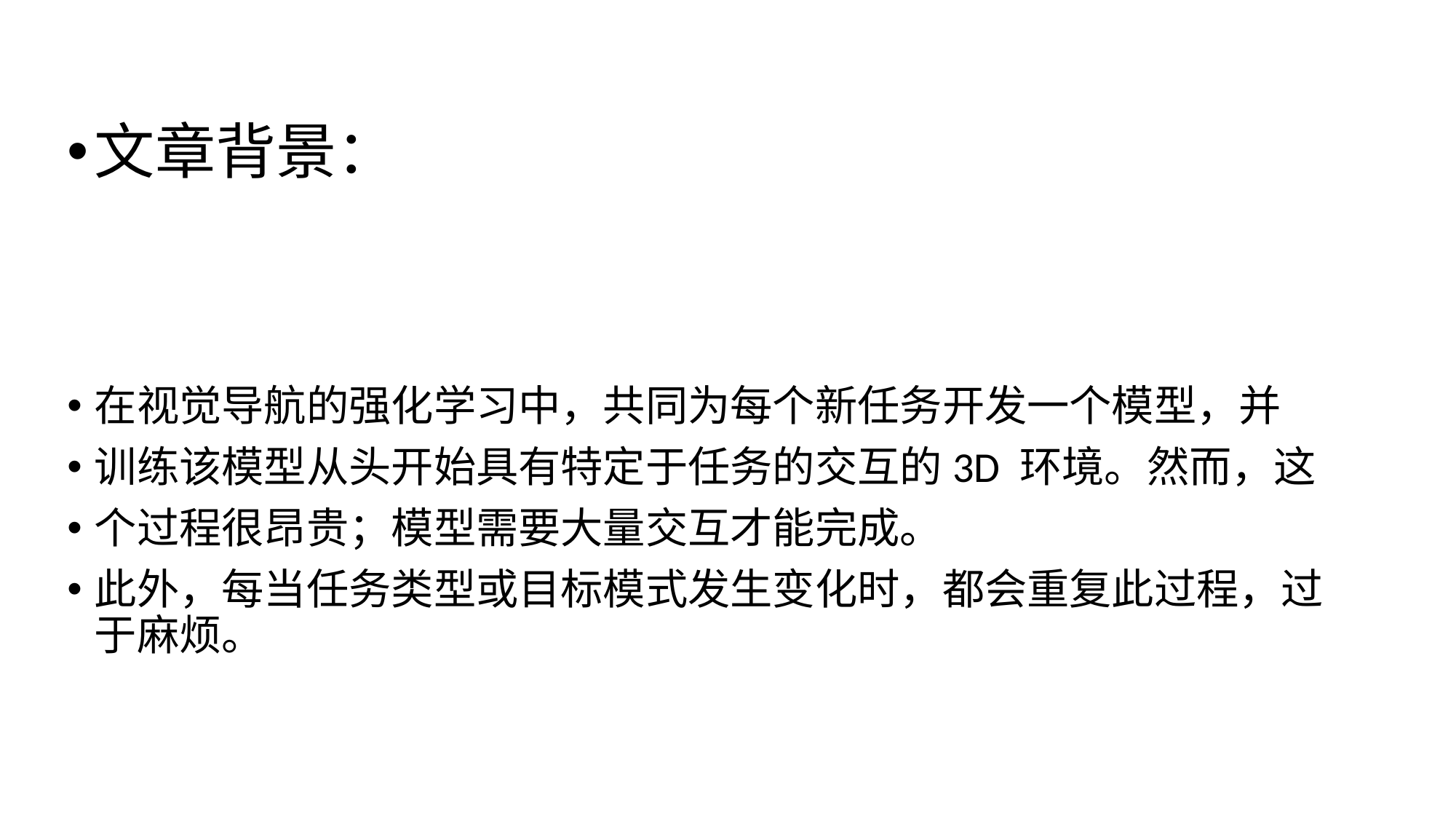

文章背景：

在视觉导航的强化学习中，共同为每个新任务开发一个模型，并
训练该模型从头开始具有特定于任务的交互的3D 环境。然而，这
个过程很昂贵；模型需要大量交互才能完成。
此外，每当任务类型或目标模式发生变化时，都会重复此过程，过于麻烦。